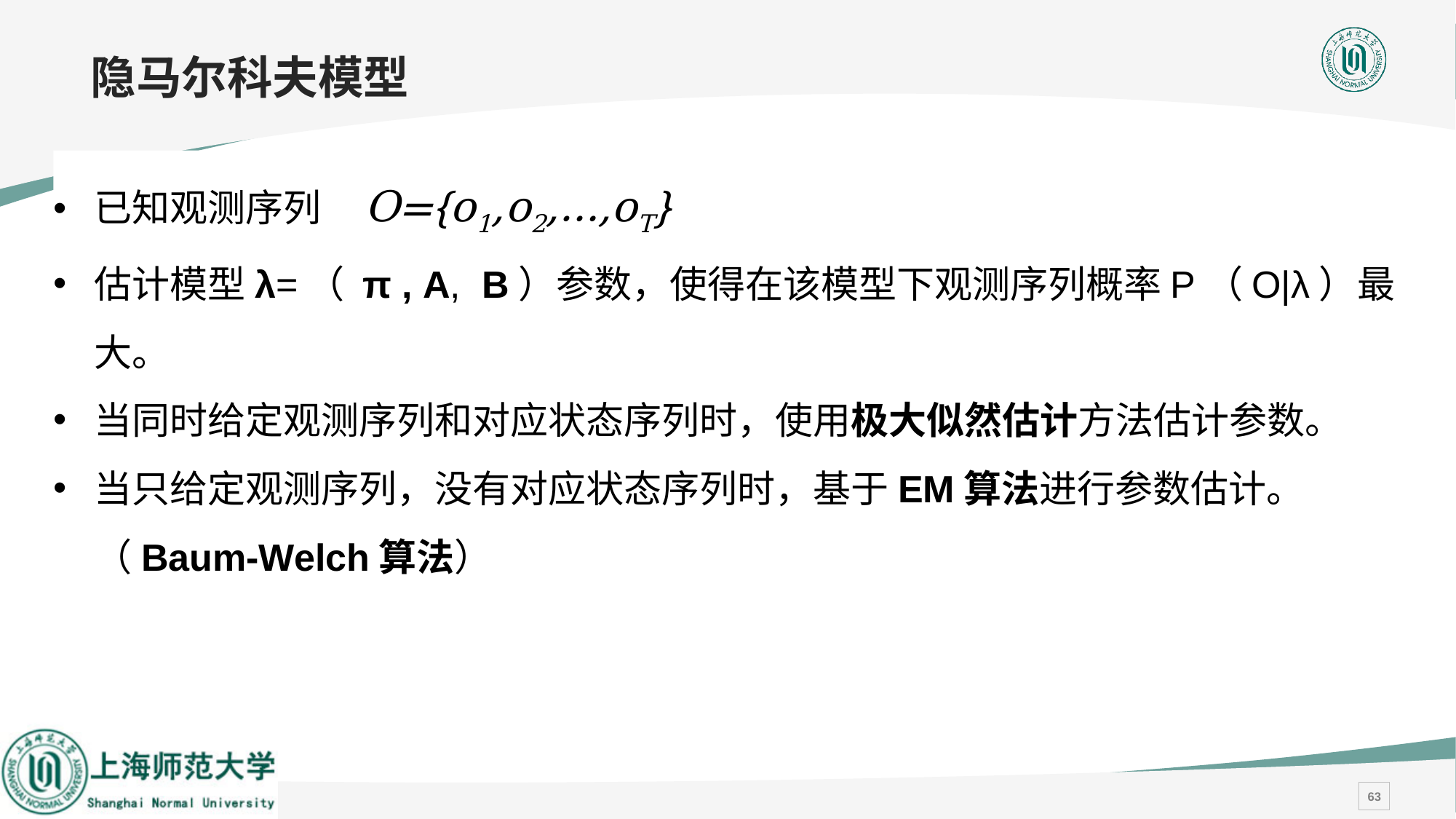

# 隐马尔科夫模型
已知观测序列    O={o1,o2,…,oT}
估计模型λ=（ π , A,  B）参数，使得在该模型下观测序列概率P（O|λ）最大。
当同时给定观测序列和对应状态序列时，使用极大似然估计方法估计参数。
当只给定观测序列，没有对应状态序列时，基于EM算法进行参数估计。（Baum-Welch算法）